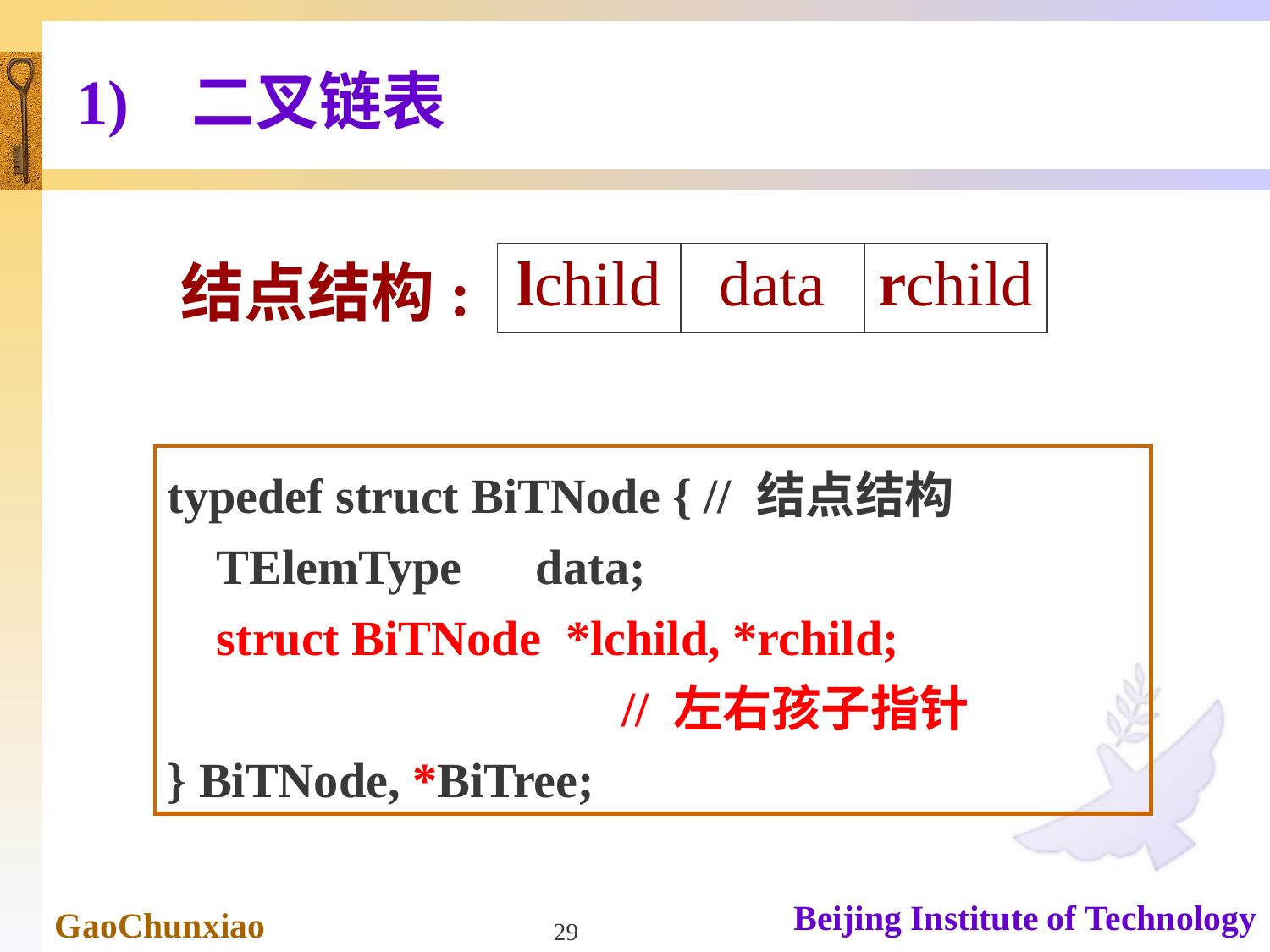

# 1)   二叉链表
| lchild | data | rchild |
| --- | --- | --- |
结点结构:
typedef struct BiTNode { // 结点结构
    TElemType      data;
    struct BiTNode  *lchild, *rchild;
                                     // 左右孩子指针
} BiTNode, *BiTree;
29